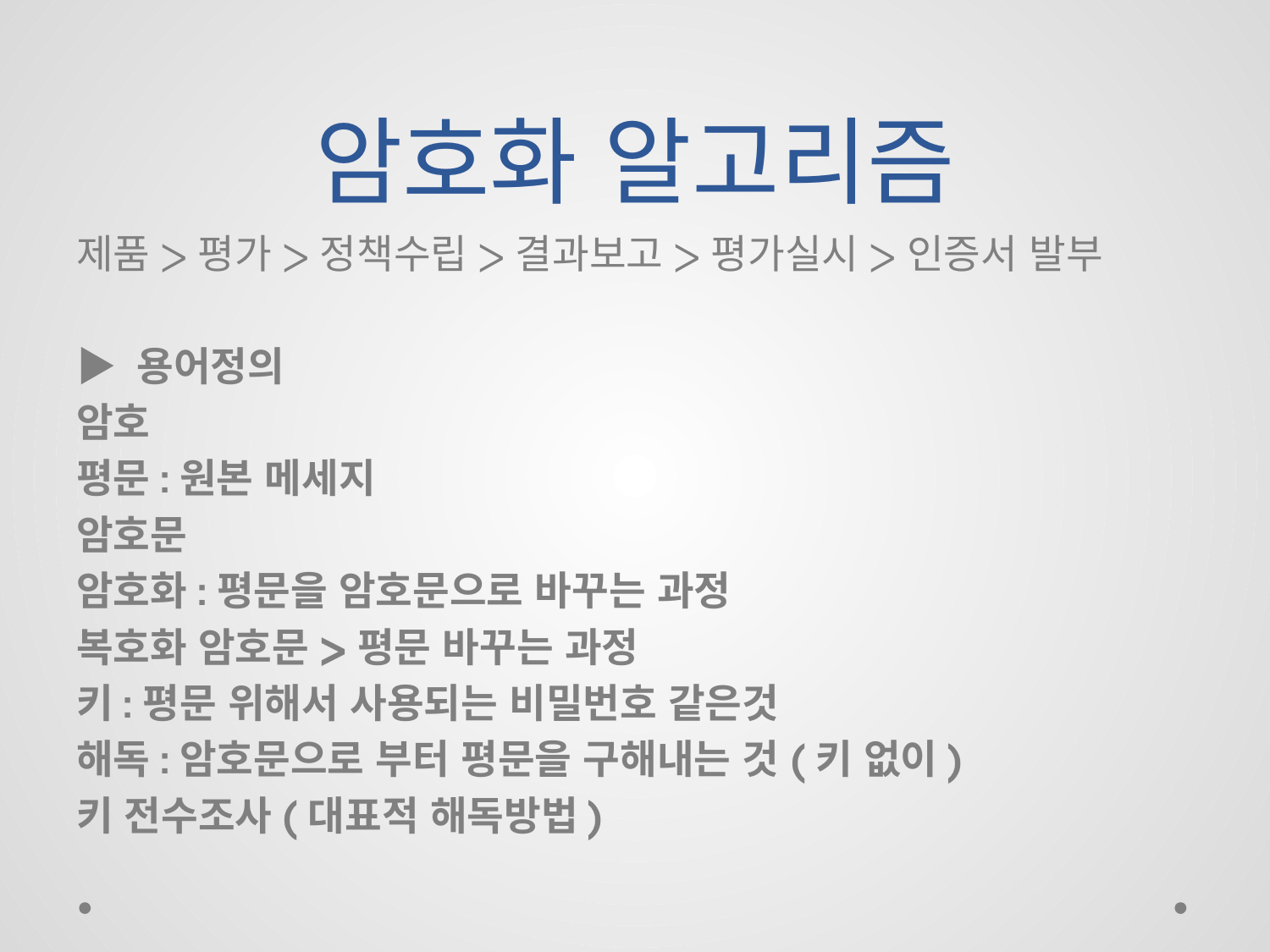

# 암호화 알고리즘
제품>평가>정책수립>결과보고>평가실시>인증서 발부

▶ 용어정의
암호
평문:원본 메세지
암호문
암호화:평문을 암호문으로 바꾸는 과정
복호화 암호문>평문 바꾸는 과정
키:평문 위해서 사용되는 비밀번호 같은것
해독:암호문으로 부터 평문을 구해내는 것(키 없이)
키 전수조사(대표적 해독방법)